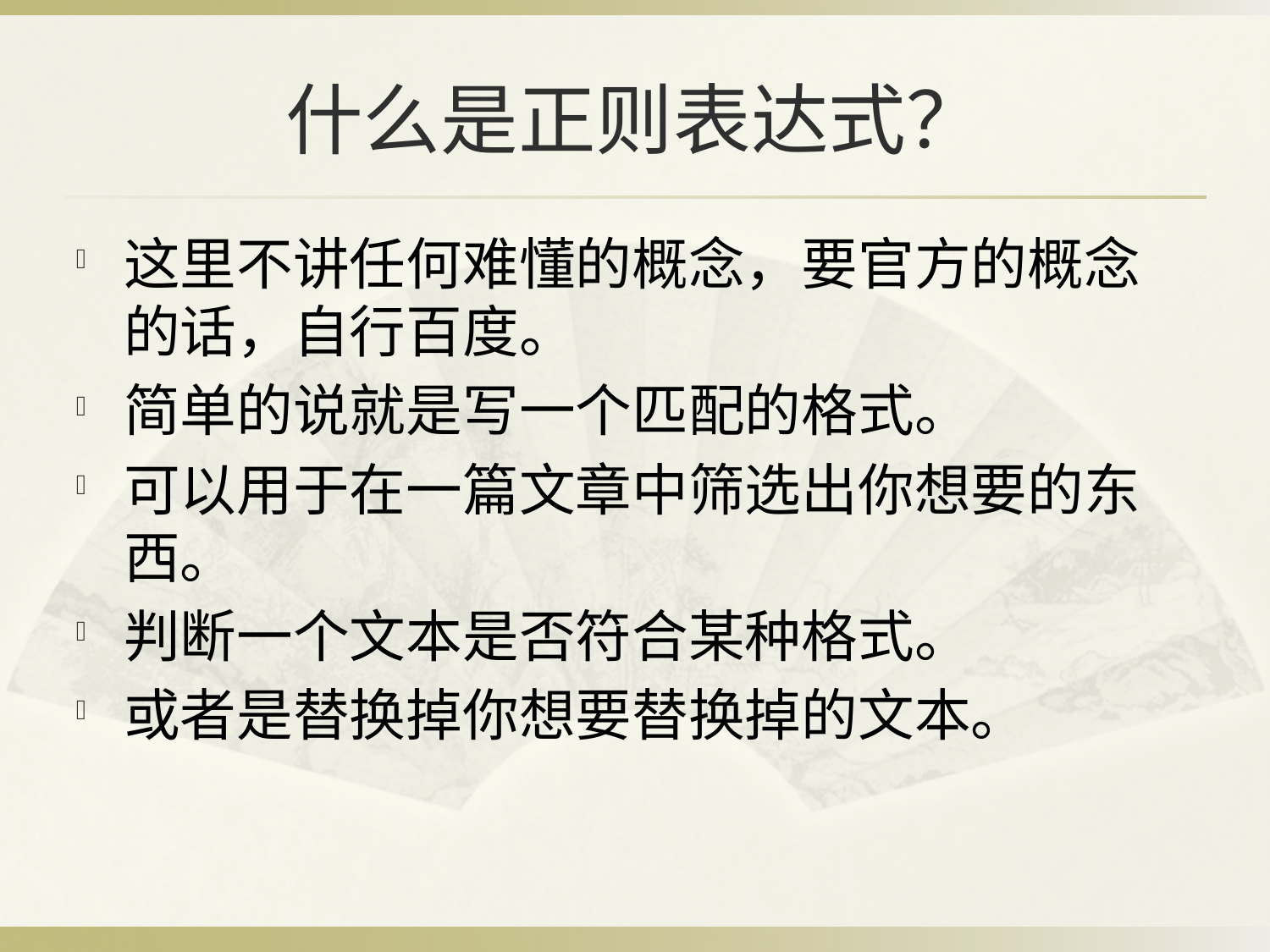

# 什么是正则表达式？
这里不讲任何难懂的概念，要官方的概念的话，自行百度。
简单的说就是写一个匹配的格式。
可以用于在一篇文章中筛选出你想要的东西。
判断一个文本是否符合某种格式。
或者是替换掉你想要替换掉的文本。